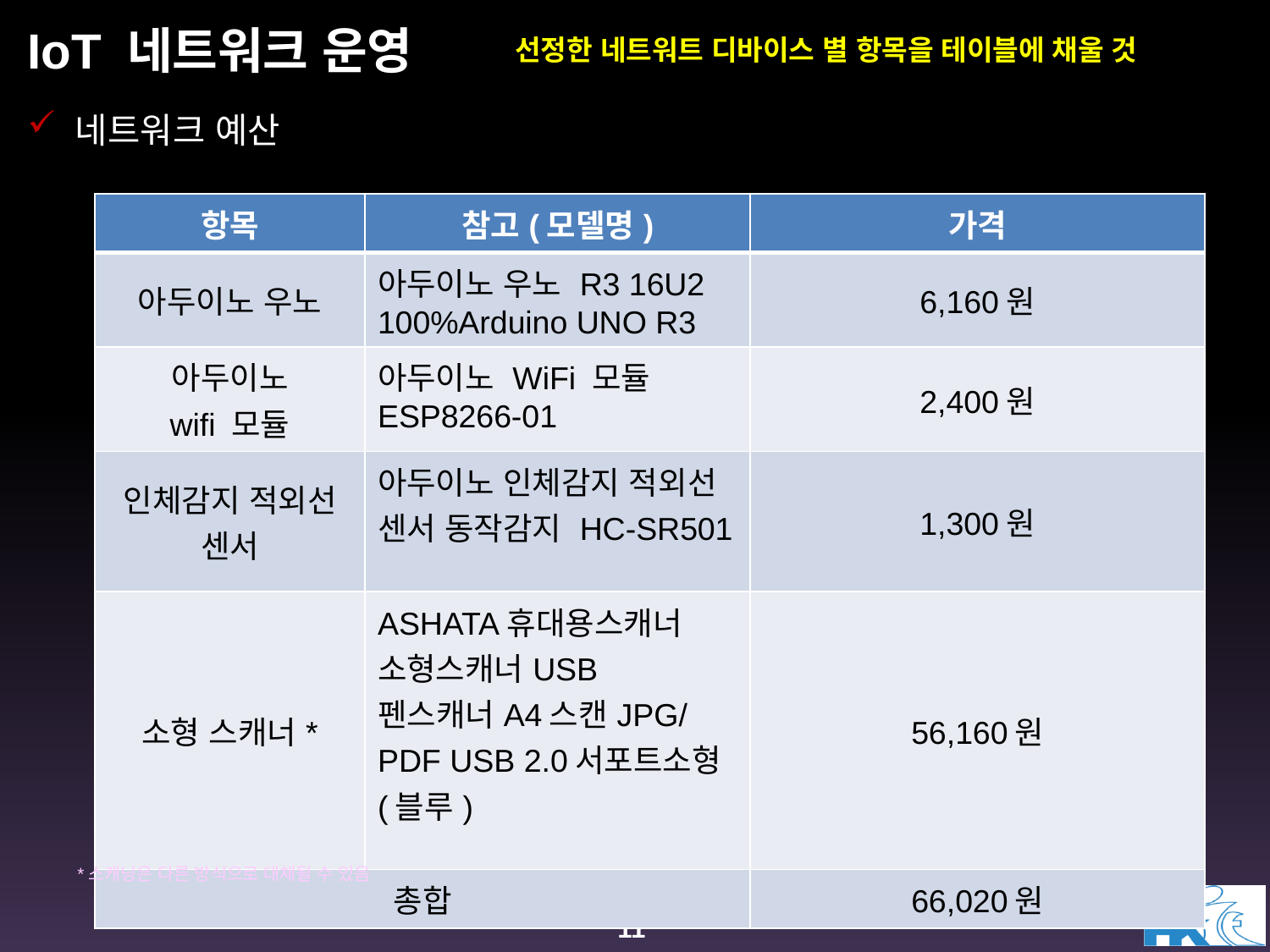

# IoT 네트워크 운영
선정한 네트워트 디바이스 별 항목을 테이블에 채울 것
네트워크 예산
| 항목 | 참고(모델명) | 가격 |
| --- | --- | --- |
| 아두이노 우노 | 아두이노 우노 R3 16U2 100%Arduino UNO R3 | 6,160원 |
| 아두이노 wifi 모듈 | 아두이노 WiFi 모듈 ESP8266-01 | 2,400원 |
| 인체감지 적외선 센서 | 아두이노 인체감지 적외선 센서 동작감지 HC-SR501 | 1,300원 |
| 소형 스캐너\* | ASHATA휴대용스캐너 소형스캐너USB 펜스캐너A4스캔JPG/PDF USB 2.0서포트소형(블루) | 56,160원 |
| 총합 |  | 66,020원 |
*스캐닝은 다른 방식으로 대체될 수 있음
11